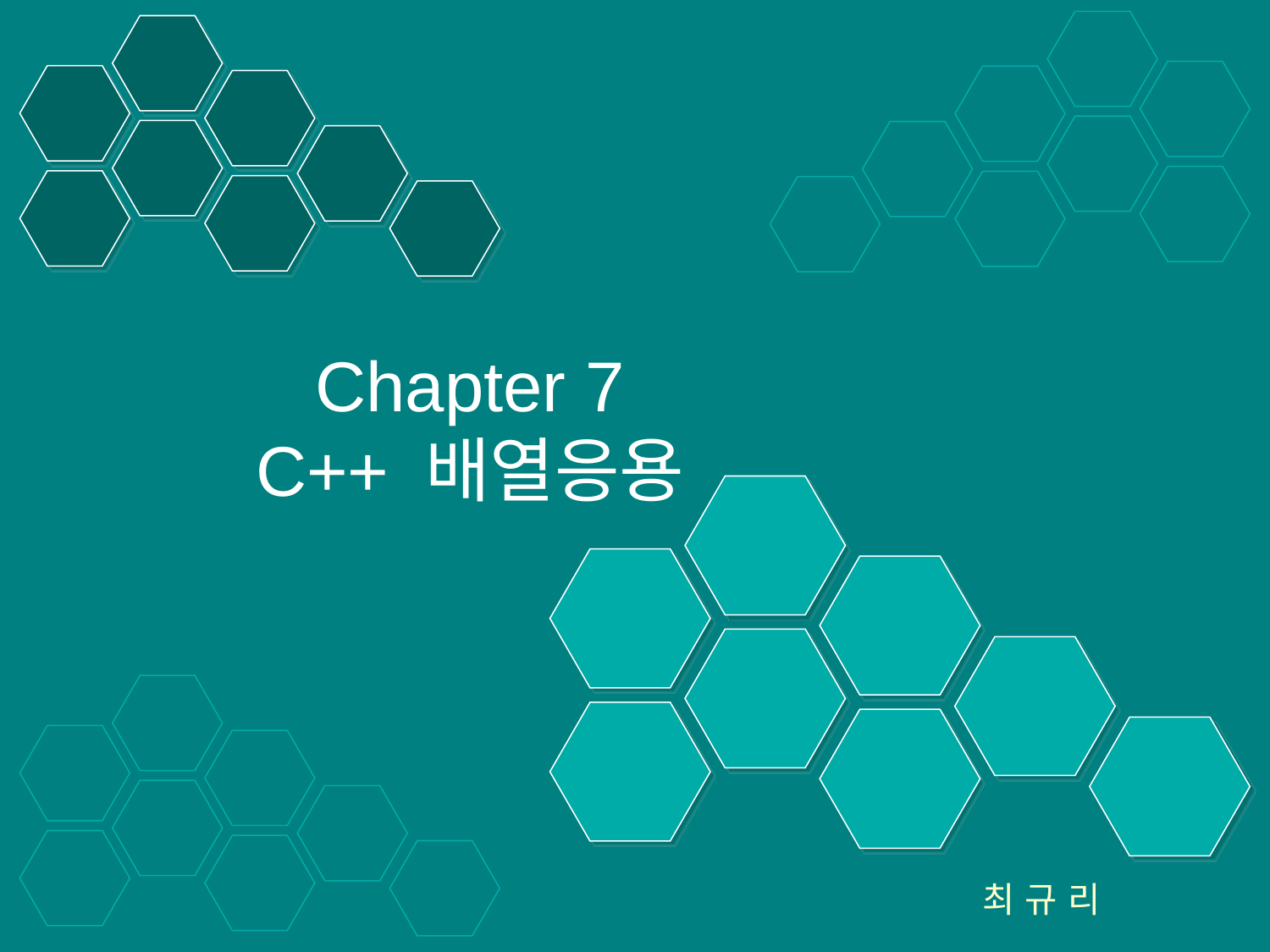

# Chapter 7 C++ 배열응용
최 규 리